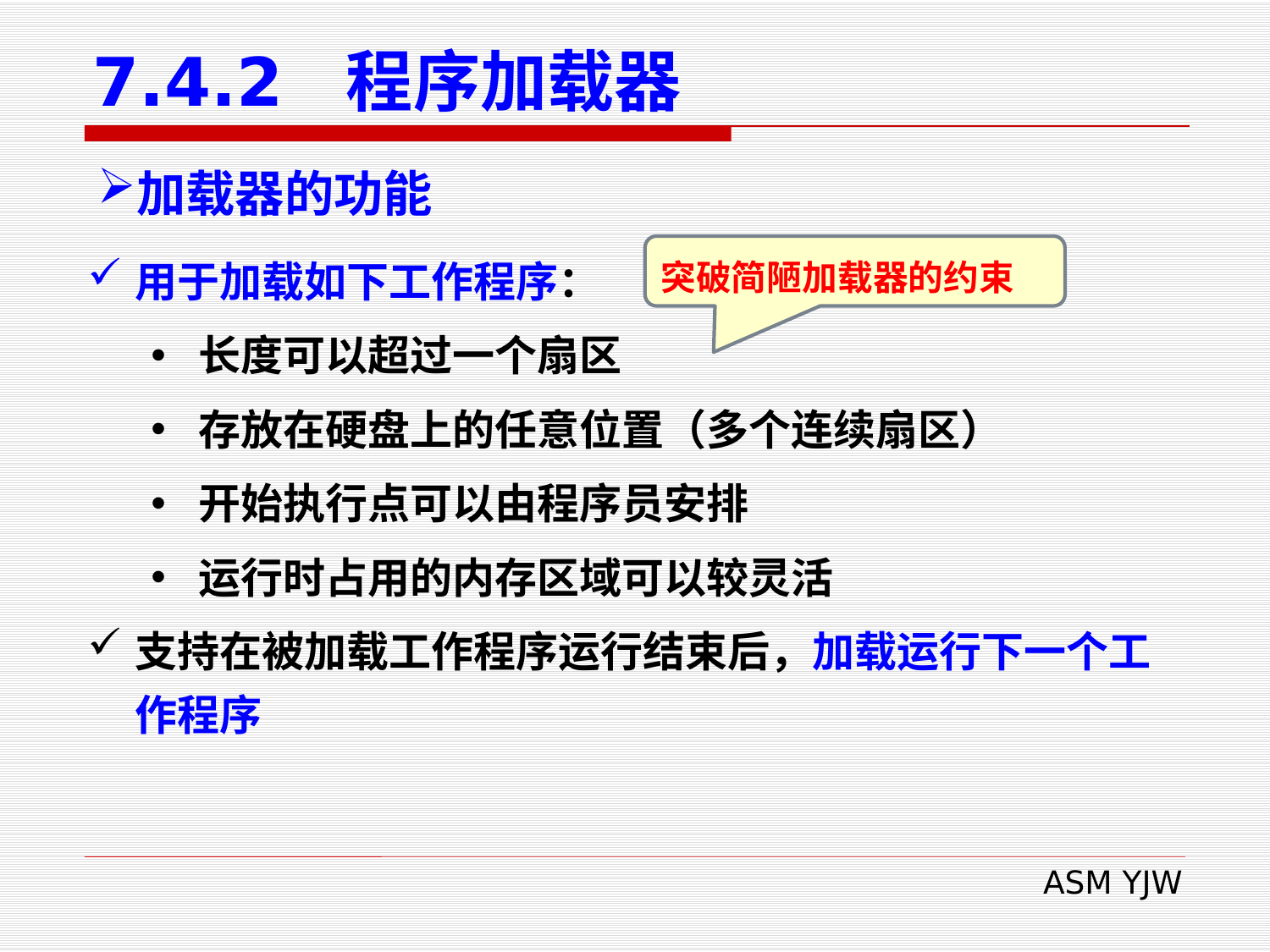

# 7.4.2  程序加载器
加载器的功能
用于加载如下工作程序：
长度可以超过一个扇区
存放在硬盘上的任意位置（多个连续扇区）
开始执行点可以由程序员安排
运行时占用的内存区域可以较灵活
支持在被加载工作程序运行结束后，加载运行下一个工作程序
突破简陋加载器的约束